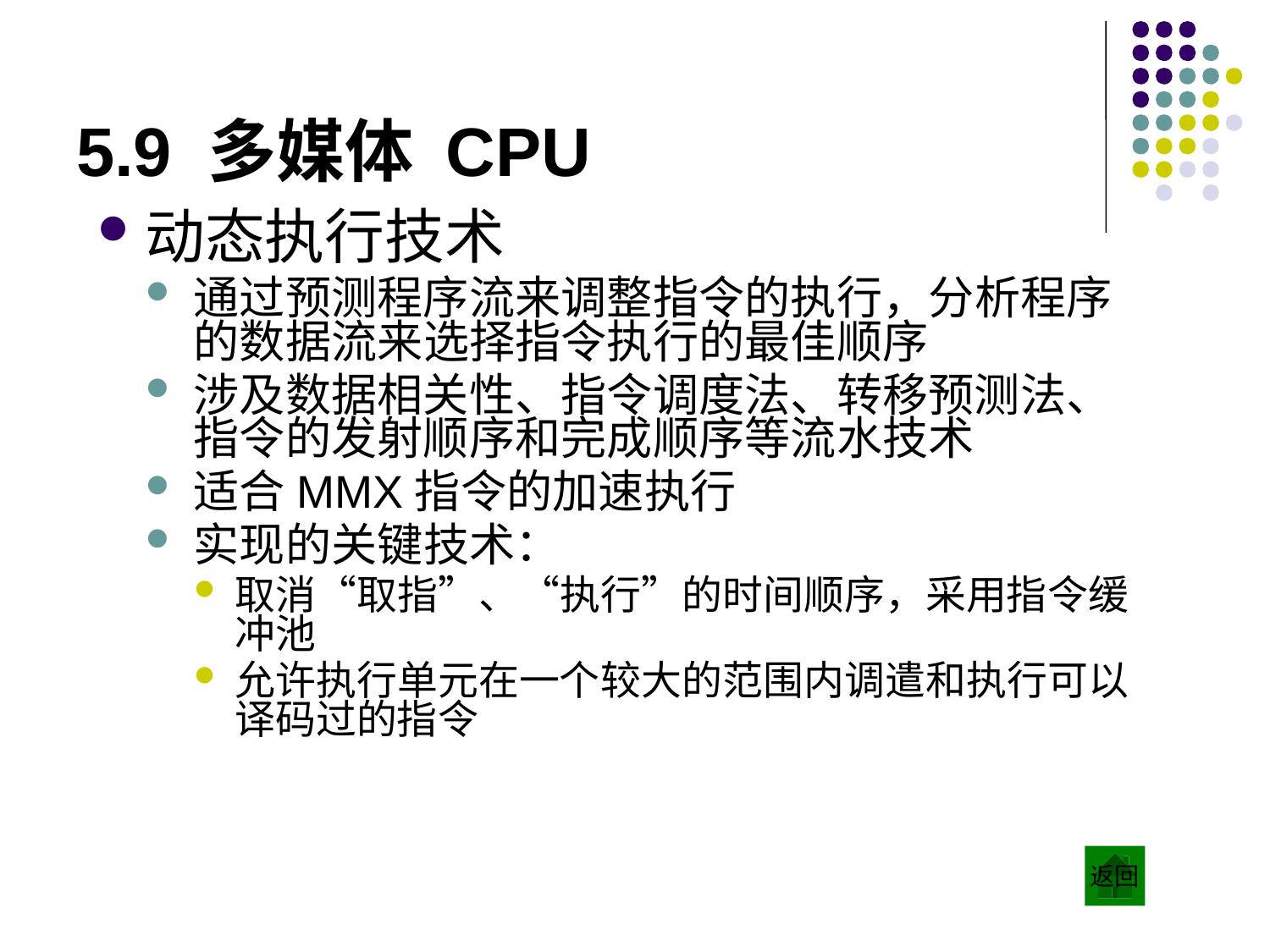

# 5.9 多媒体 CPU
动态执行技术
通过预测程序流来调整指令的执行，分析程序的数据流来选择指令执行的最佳顺序
涉及数据相关性、指令调度法、转移预测法、指令的发射顺序和完成顺序等流水技术
适合MMX指令的加速执行
实现的关键技术：
取消“取指”、“执行”的时间顺序，采用指令缓冲池
允许执行单元在一个较大的范围内调遣和执行可以译码过的指令

返回
55